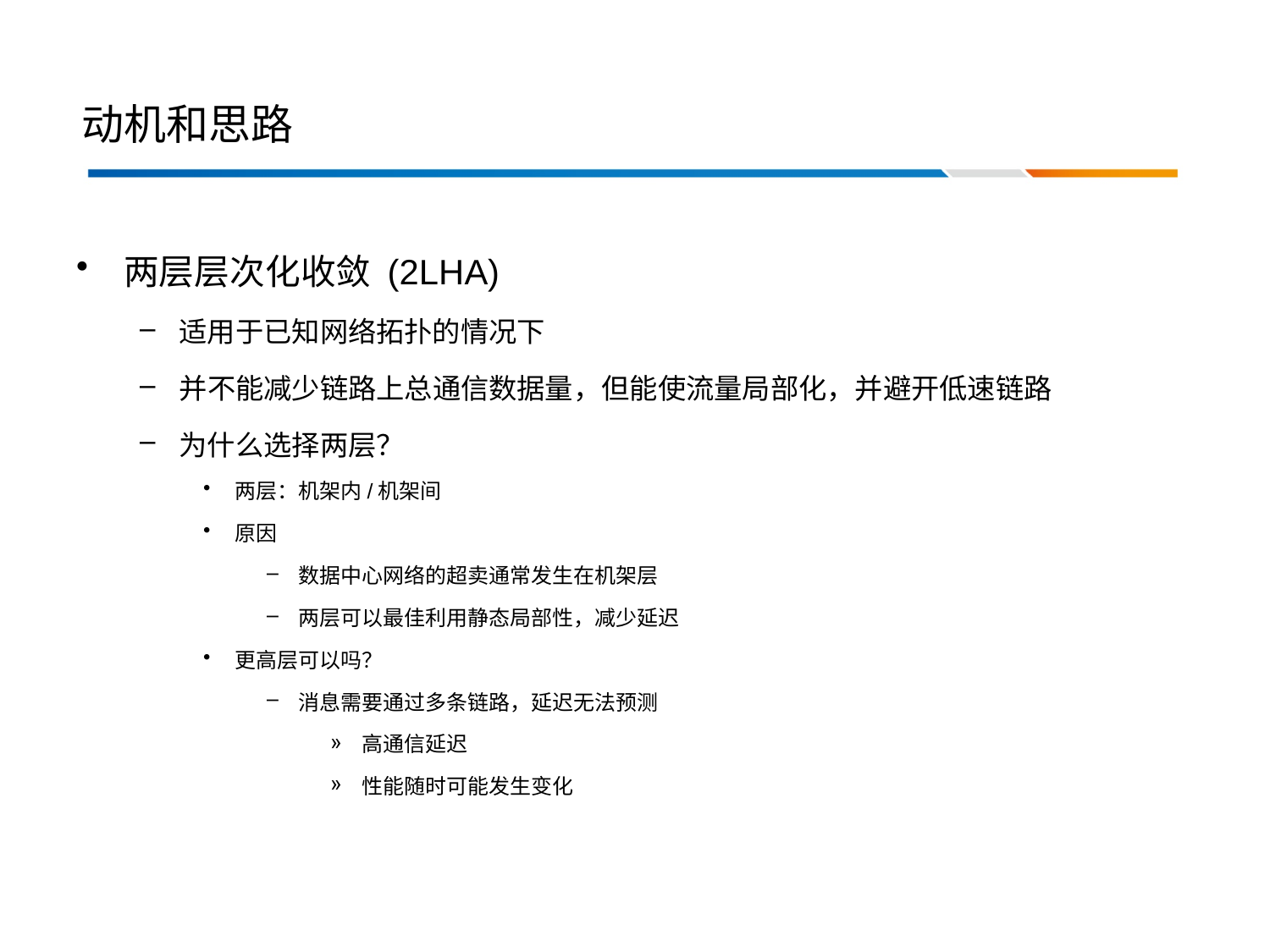

# 动机和思路
两层层次化收敛 (2LHA)
适用于已知网络拓扑的情况下
并不能减少链路上总通信数据量，但能使流量局部化，并避开低速链路
为什么选择两层？
两层：机架内/机架间
原因
数据中心网络的超卖通常发生在机架层
两层可以最佳利用静态局部性，减少延迟
更高层可以吗？
消息需要通过多条链路，延迟无法预测
高通信延迟
性能随时可能发生变化